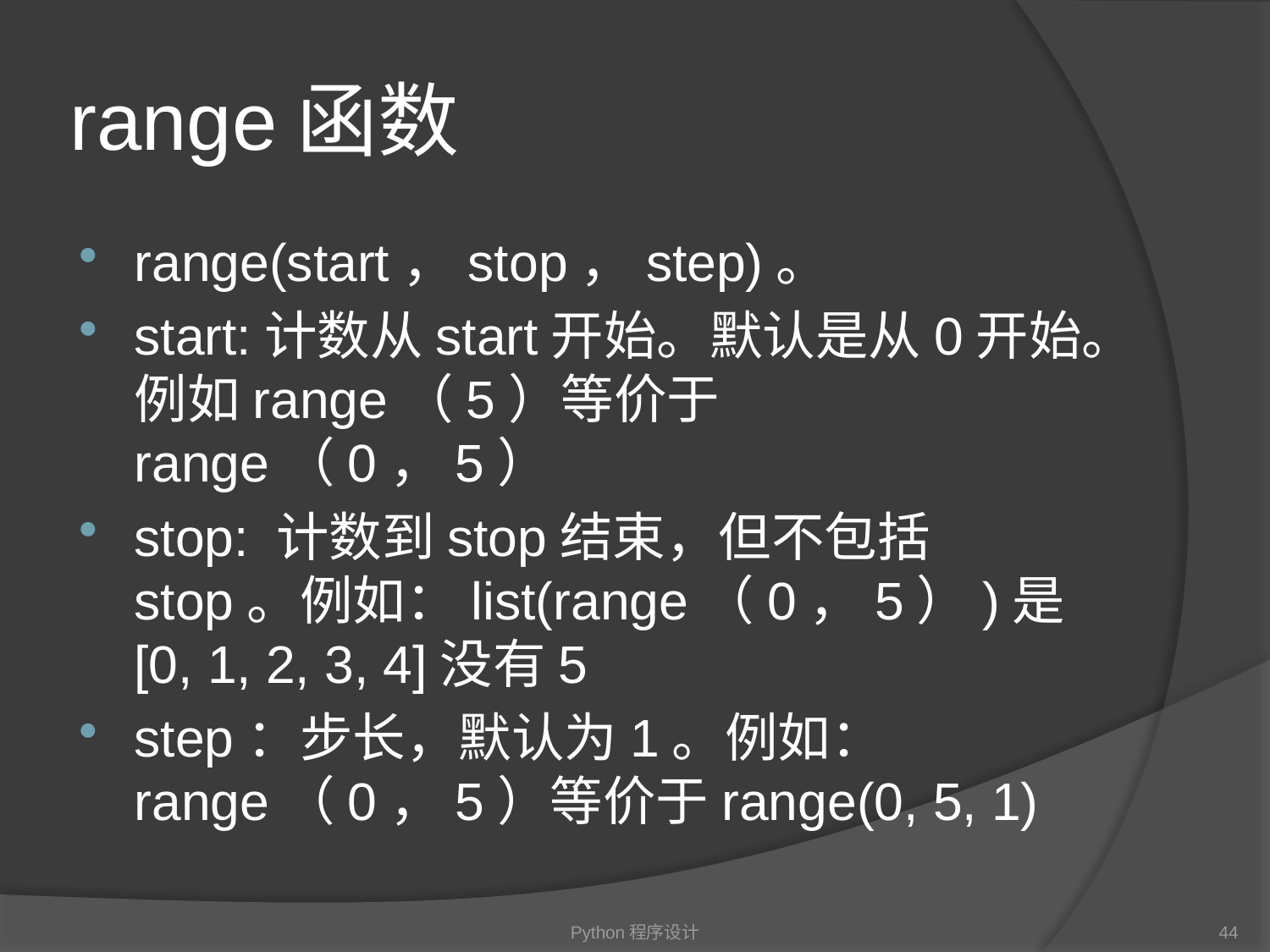

# range函数
range(start，stop，step)。
start:计数从start开始。默认是从0开始。例如range（5）等价于range（0，5）
stop: 计数到stop结束，但不包括 stop。例如：list(range（0，5）)是[0, 1, 2, 3, 4]没有5
step：步长，默认为1。例如：range（0，5）等价于range(0, 5, 1)

Python程序设计
44